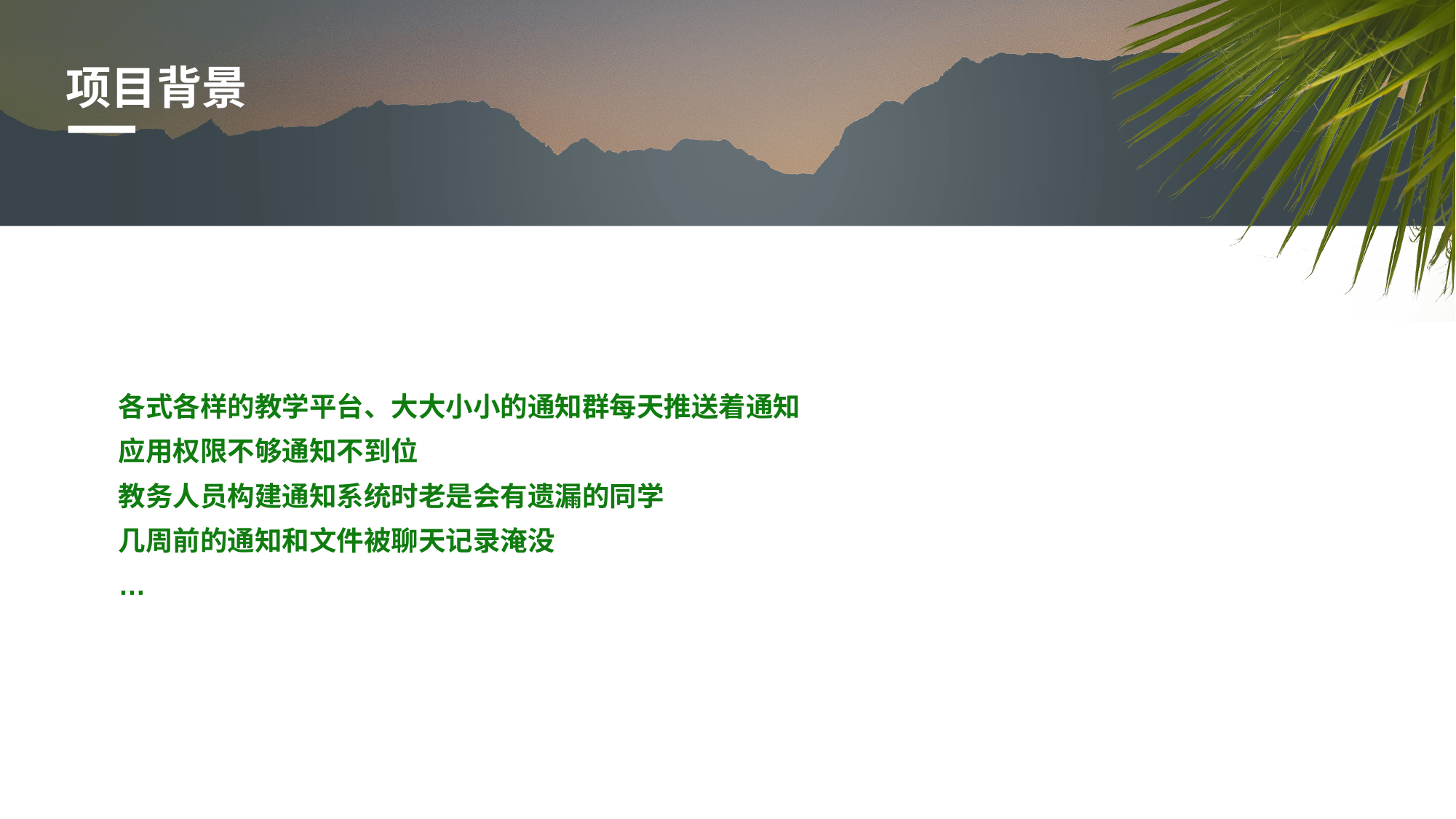

# 项目背景
各式各样的教学平台、大大小小的通知群每天推送着通知
应用权限不够通知不到位
教务人员构建通知系统时老是会有遗漏的同学
几周前的通知和文件被聊天记录淹没
…